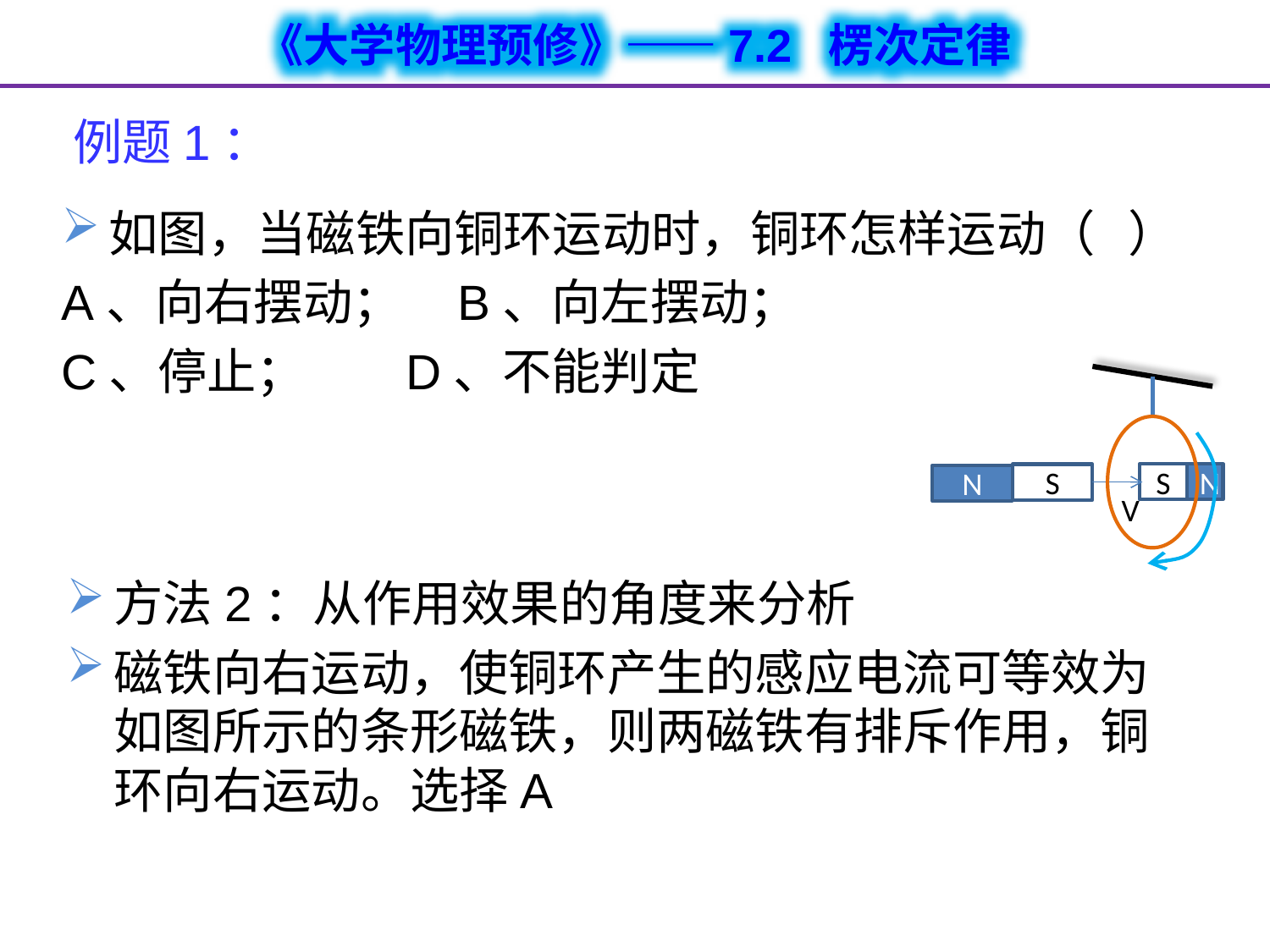

# 例题1：
如图，当磁铁向铜环运动时，铜环怎样运动（   ）
A、向右摆动；    B、向左摆动；
C、停止；        D、不能判定

S
N
V

S
N
方法2：从作用效果的角度来分析
磁铁向右运动，使铜环产生的感应电流可等效为如图所示的条形磁铁，则两磁铁有排斥作用，铜环向右运动。选择A